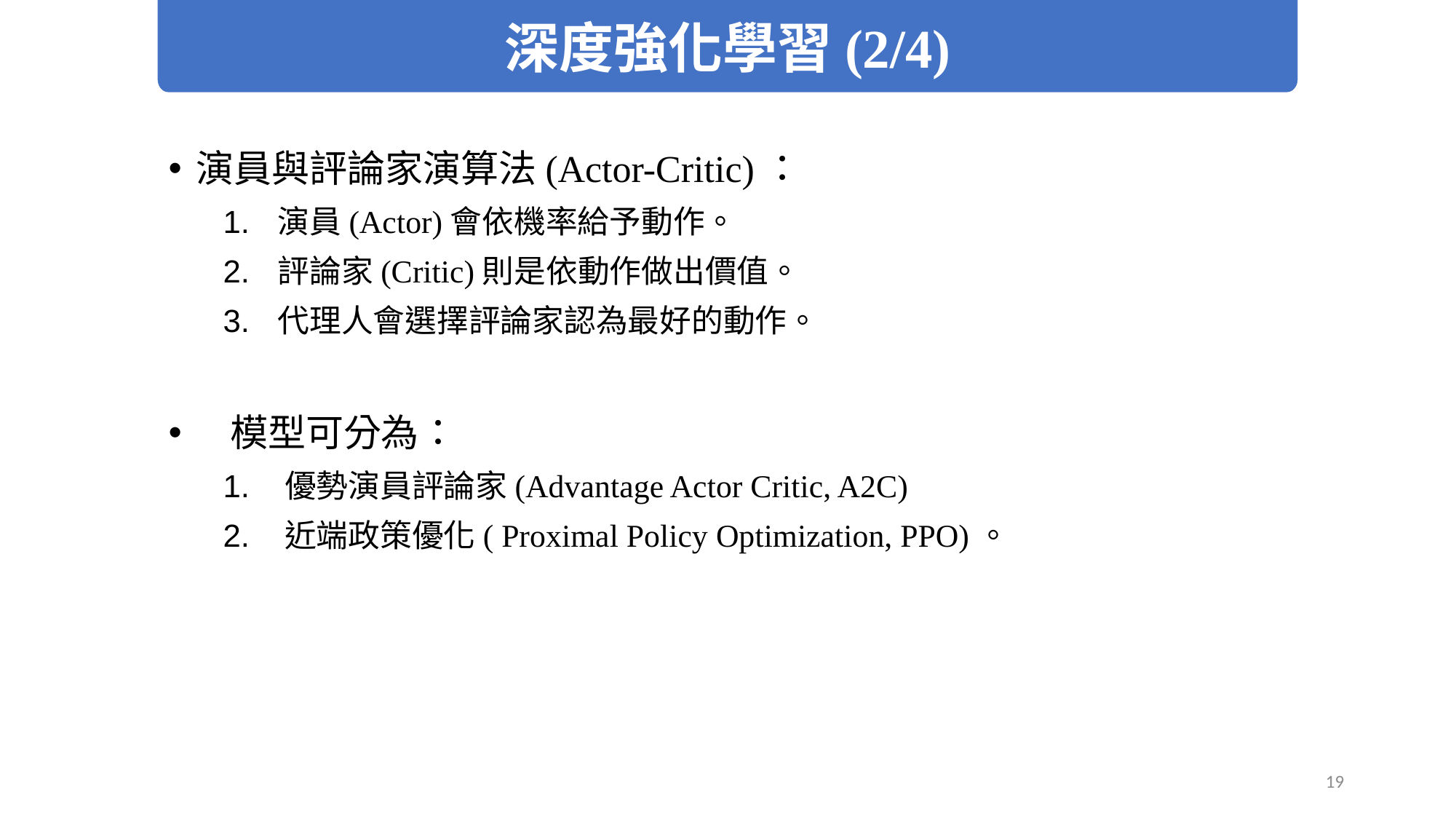

深度強化學習(2/4)
演員與評論家演算法(Actor-Critic)：
演員(Actor)會依機率給予動作。
評論家(Critic)則是依動作做出價值。
代理人會選擇評論家認為最好的動作。

模型可分為：
優勢演員評論家(Advantage Actor Critic, A2C)
近端政策優化( Proximal Policy Optimization, PPO)。

19